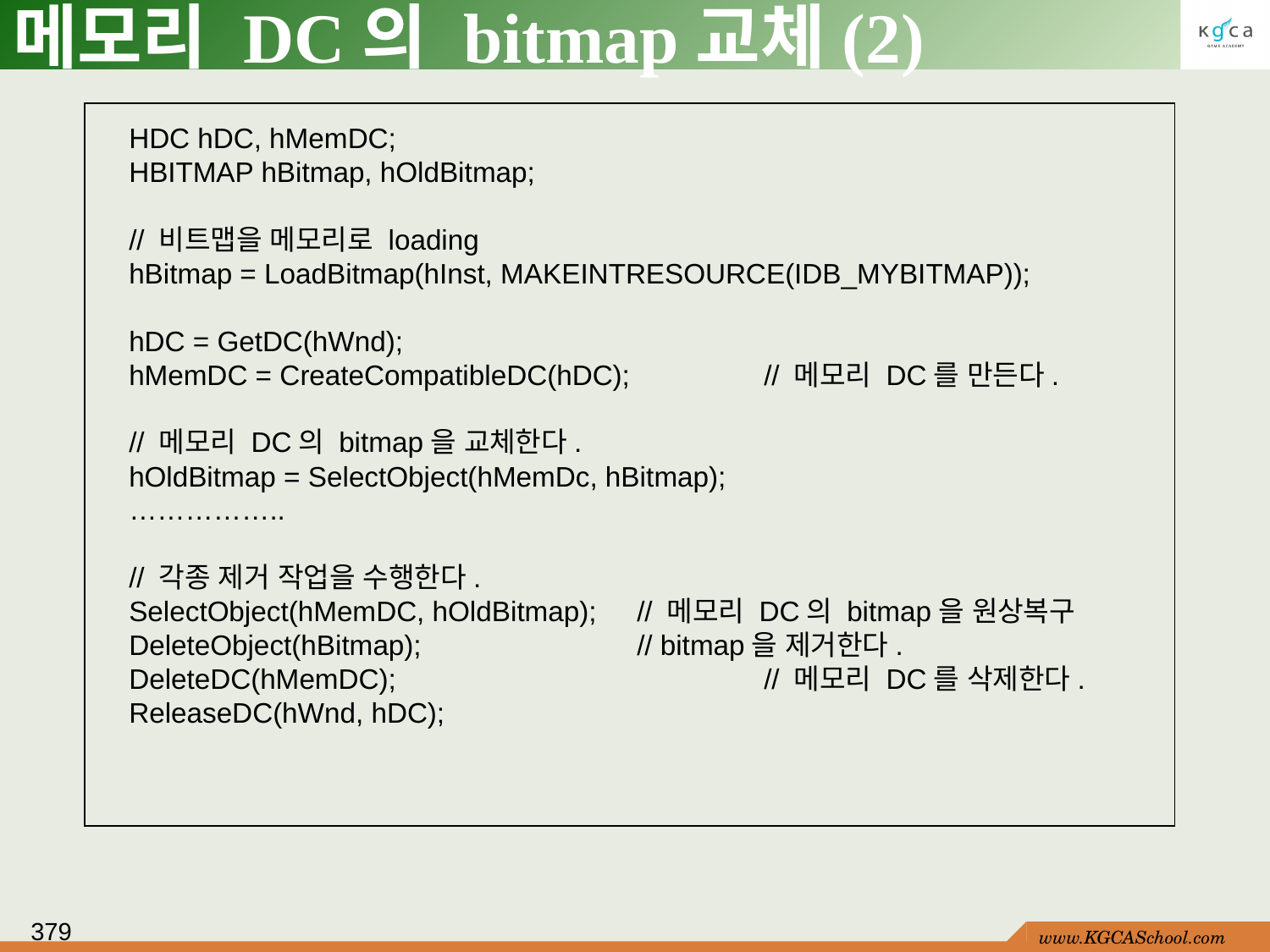

메모리 DC의 bitmap교체(2)

HDC hDC, hMemDC;
HBITMAP hBitmap, hOldBitmap;
// 비트맵을 메모리로 loading
hBitmap = LoadBitmap(hInst, MAKEINTRESOURCE(IDB_MYBITMAP));

hDC = GetDC(hWnd);
hMemDC = CreateCompatibleDC(hDC);  	// 메모리 DC를 만든다.

// 메모리 DC의 bitmap을 교체한다.
hOldBitmap = SelectObject(hMemDc, hBitmap);
……………..

// 각종 제거 작업을 수행한다.
SelectObject(hMemDC, hOldBitmap);	// 메모리 DC의 bitmap을 원상복구
DeleteObject(hBitmap);		// bitmap을 제거한다.
DeleteDC(hMemDC);			// 메모리 DC를 삭제한다.
ReleaseDC(hWnd, hDC);
379